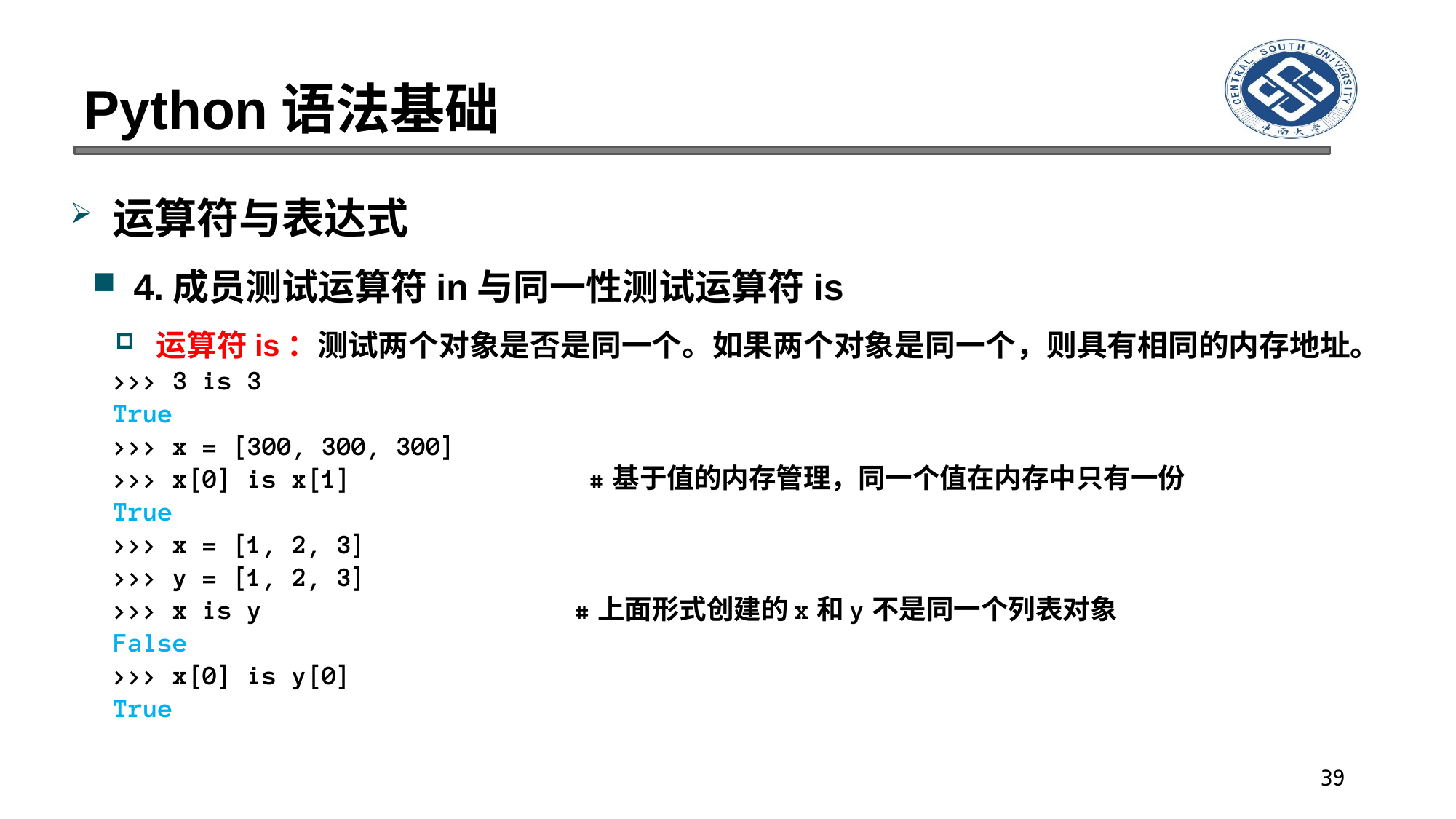

# Python语法基础
运算符与表达式
4.成员测试运算符in与同一性测试运算符is
运算符is：测试两个对象是否是同一个。如果两个对象是同一个，则具有相同的内存地址。
>>> 3 is 3
True
>>> x = [300, 300, 300]
>>> x[0] is x[1]                #基于值的内存管理，同一个值在内存中只有一份
True
>>> x = [1, 2, 3]
>>> y = [1, 2, 3]
>>> x is y                     #上面形式创建的x和y不是同一个列表对象
False
>>> x[0] is y[0]
True

39